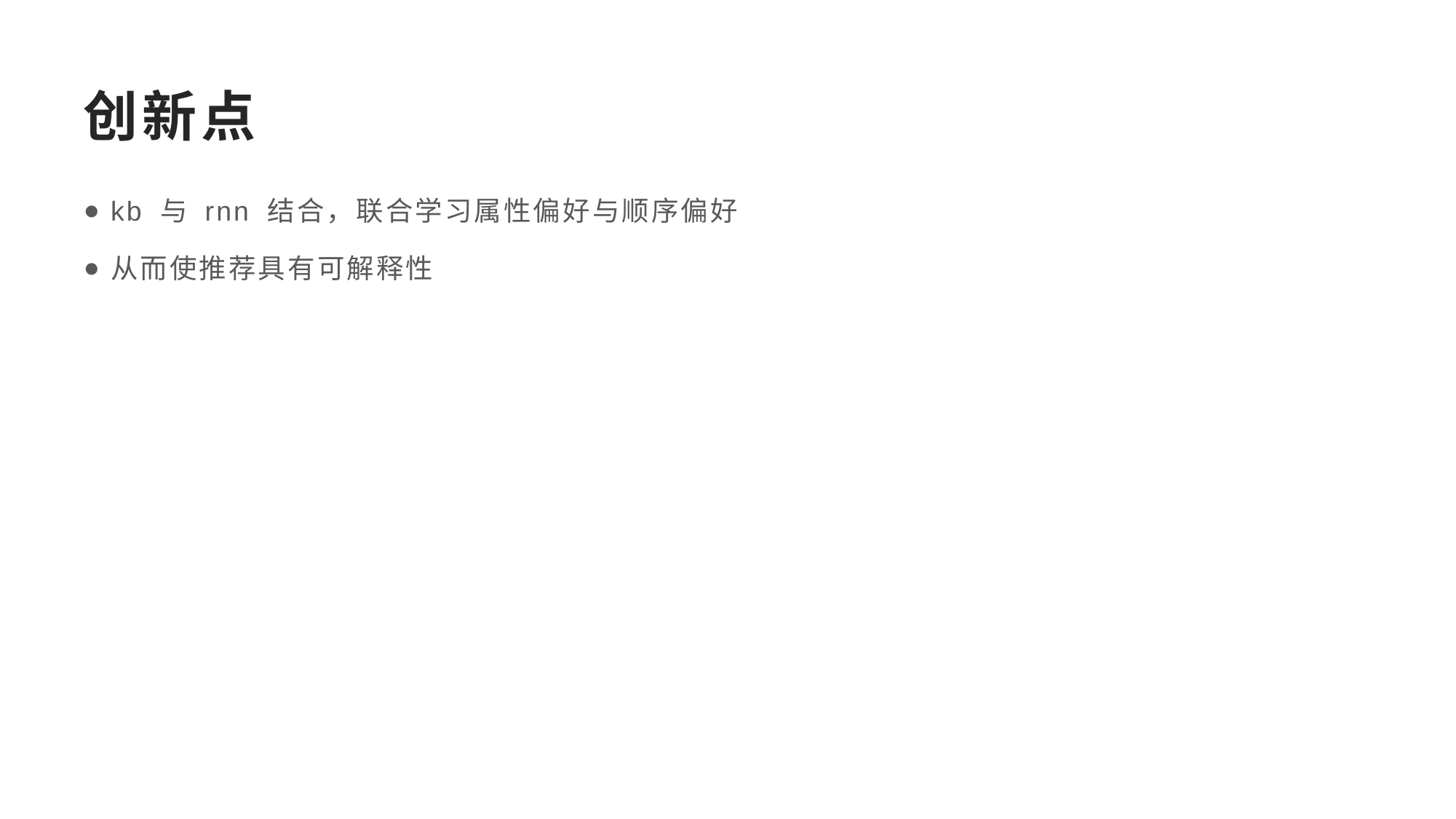

# 创新点
kb 与 rnn 结合，联合学习属性偏好与顺序偏好
从而使推荐具有可解释性